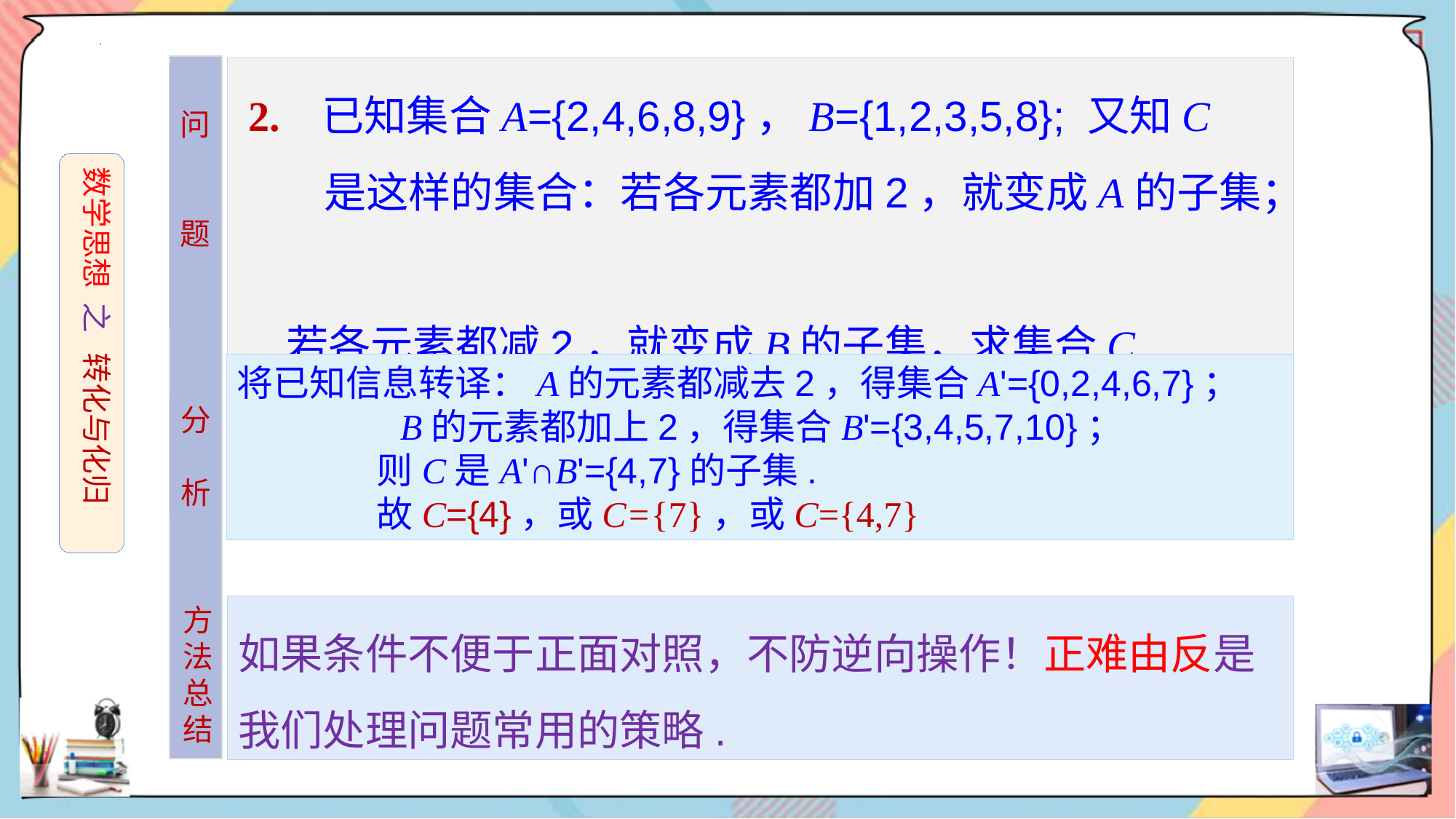

2.   已知集合A={2,4,6,8,9}，B={1,2,3,5,8}; 又知C
        是这样的集合：若各元素都加2，就变成A的子集；
    若各元素都减2，就变成B的子集，求集合C.

问

题

数学思想  之   转化与化归
将已知信息转译：A的元素都减去2，得集合A'={0,2,4,6,7}；
                B的元素都加上2，得集合B'={3,4,5,7,10}；
                则C是A'∩B'={4,7}的子集.
                故C={4}，或C={7}，或C={4,7}
分

析
方法总结
如果条件不便于正面对照，不防逆向操作！正难由反是我们处理问题常用的策略.